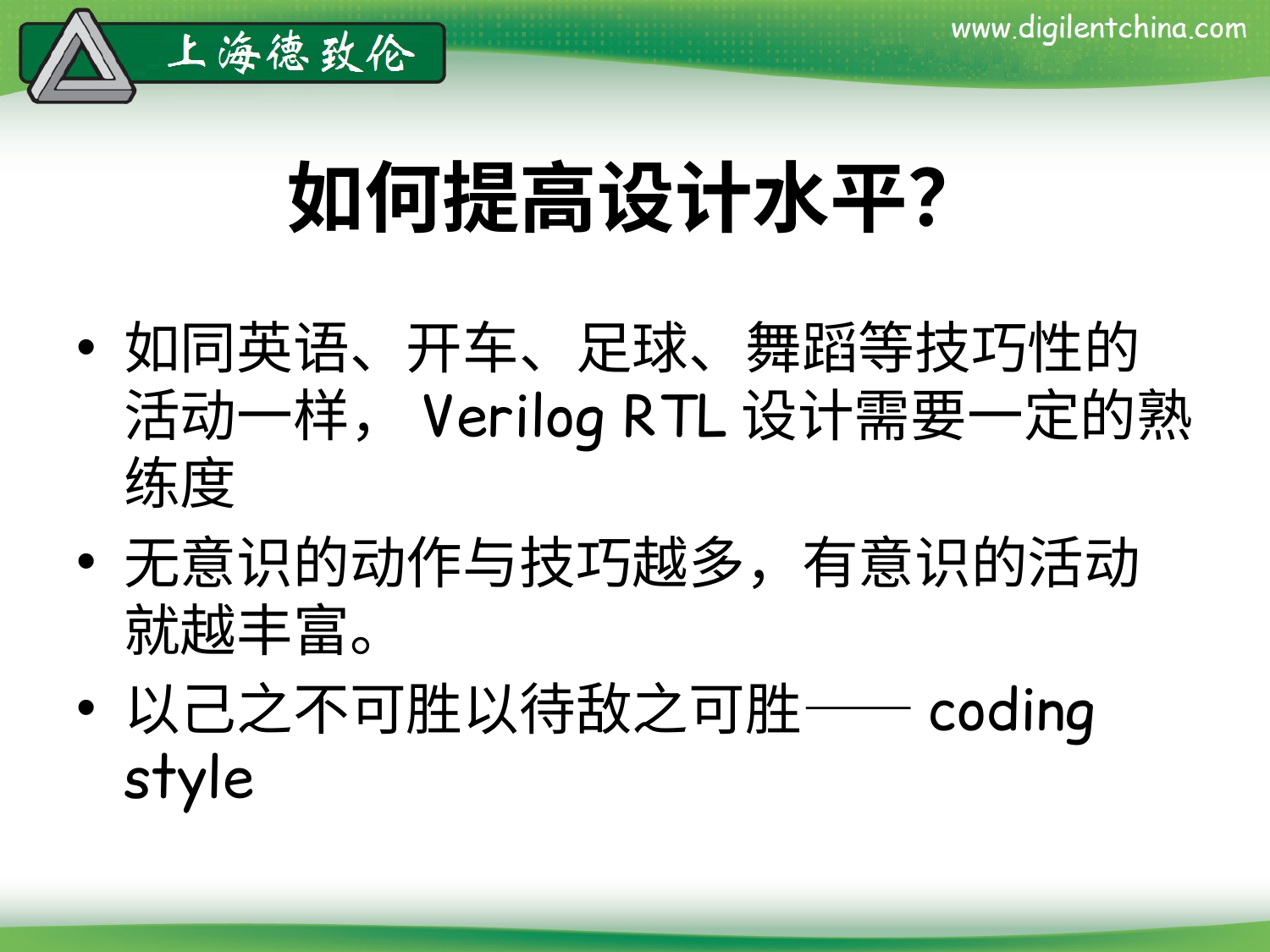

# 如何提高设计水平？
如同英语、开车、足球、舞蹈等技巧性的活动一样，Verilog RTL设计需要一定的熟练度
无意识的动作与技巧越多，有意识的活动就越丰富。
以己之不可胜以待敌之可胜——coding style